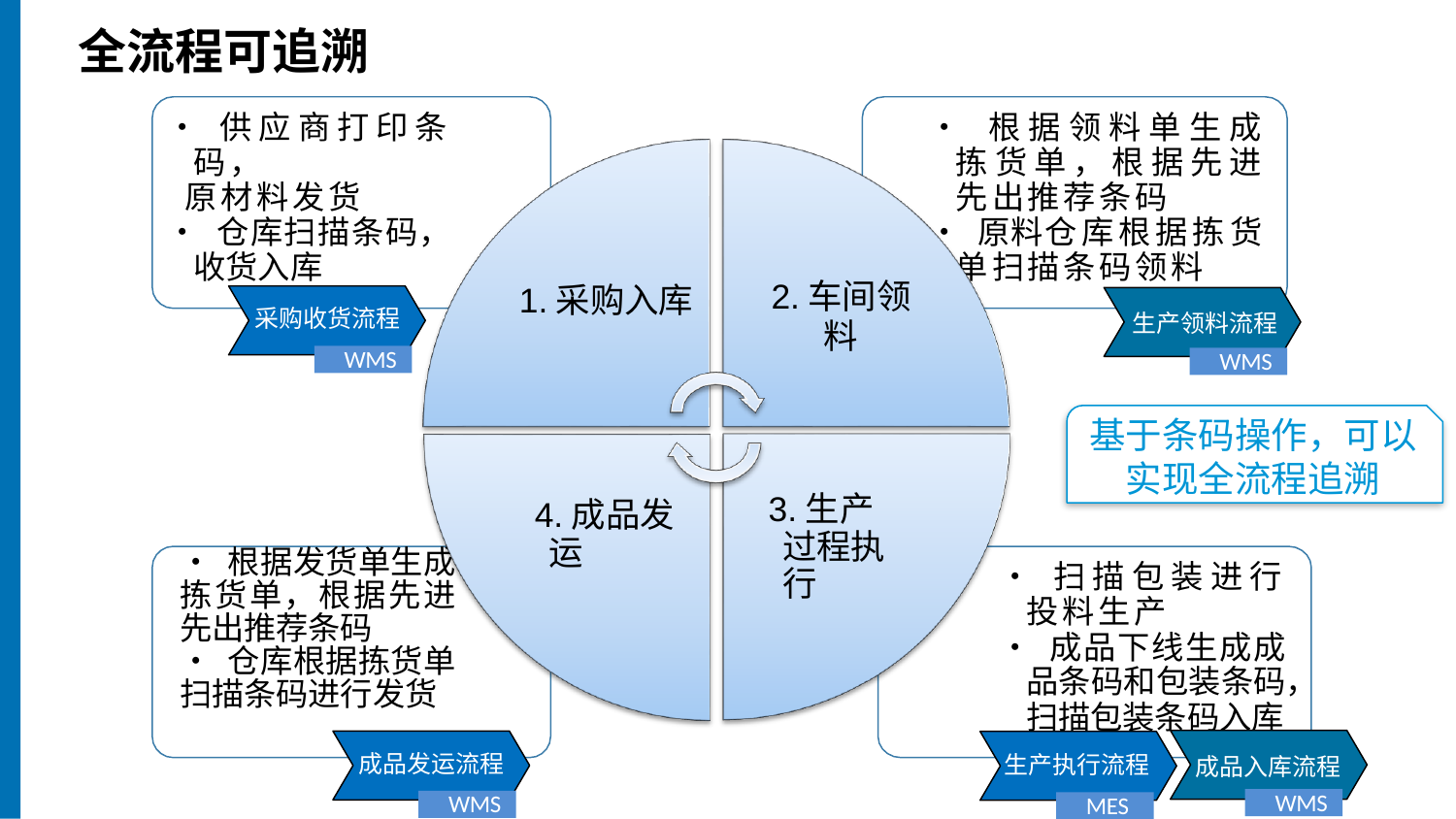

# 全流程可追溯

• 供应商打印条码，
 原材料发货
• 仓库扫描条码，收货入库
• 根据领料单生成拣货单，根据先进先出推荐条码
• 原料仓库根据拣货单扫描条码领料

1.供应商 协议价格 确定
2.车间领料
1.采购入库

采购收货流程
生产领料流程
客户计划
WMS
WMS

基于条码操作，可以实现全流程追溯

3.实际支 付价格确 定
3.生产过程执行
4.成品发运

• 根据发货单生成拣货单，根据先进先出推荐条码
• 仓库根据拣货单扫描条码进行发货
• 扫描包装进行投料生产
• 成品下线生成成品条码和包装条码，扫描包装条码入库

物料反冲流程
成品发运流程
生产执行流程
成品入库流程
WMS
WMS
MES
MES系统
其他系统